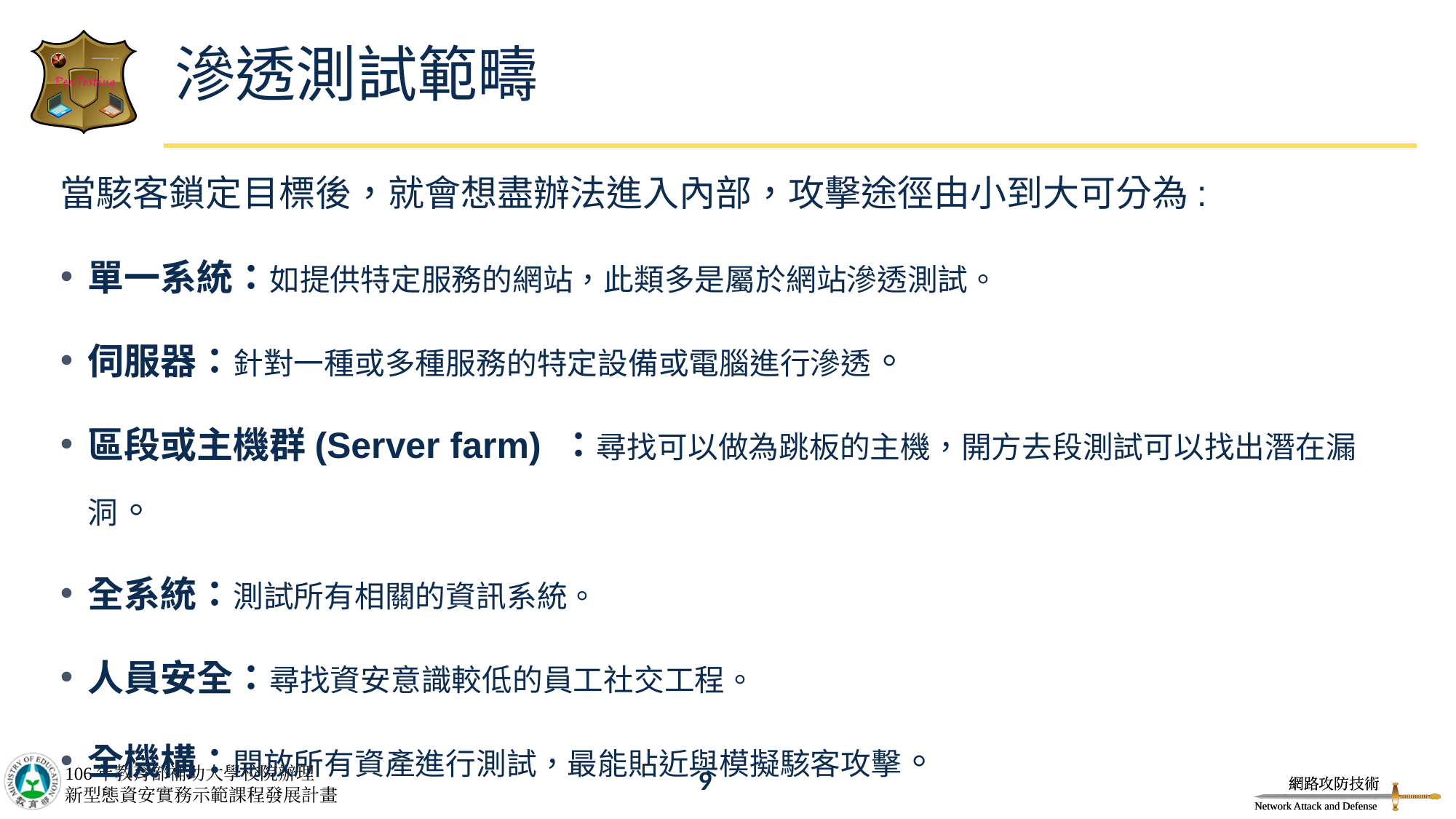

# 滲透測試範疇
當駭客鎖定目標後，就會想盡辦法進入內部，攻擊途徑由小到大可分為:
單一系統：如提供特定服務的網站，此類多是屬於網站滲透測試。
伺服器：針對一種或多種服務的特定設備或電腦進行滲透。
區段或主機群(Server farm) ：尋找可以做為跳板的主機，開方去段測試可以找出潛在漏洞。
全系統：測試所有相關的資訊系統。
人員安全：尋找資安意識較低的員工社交工程。
全機構：開放所有資產進行測試，最能貼近與模擬駭客攻擊。